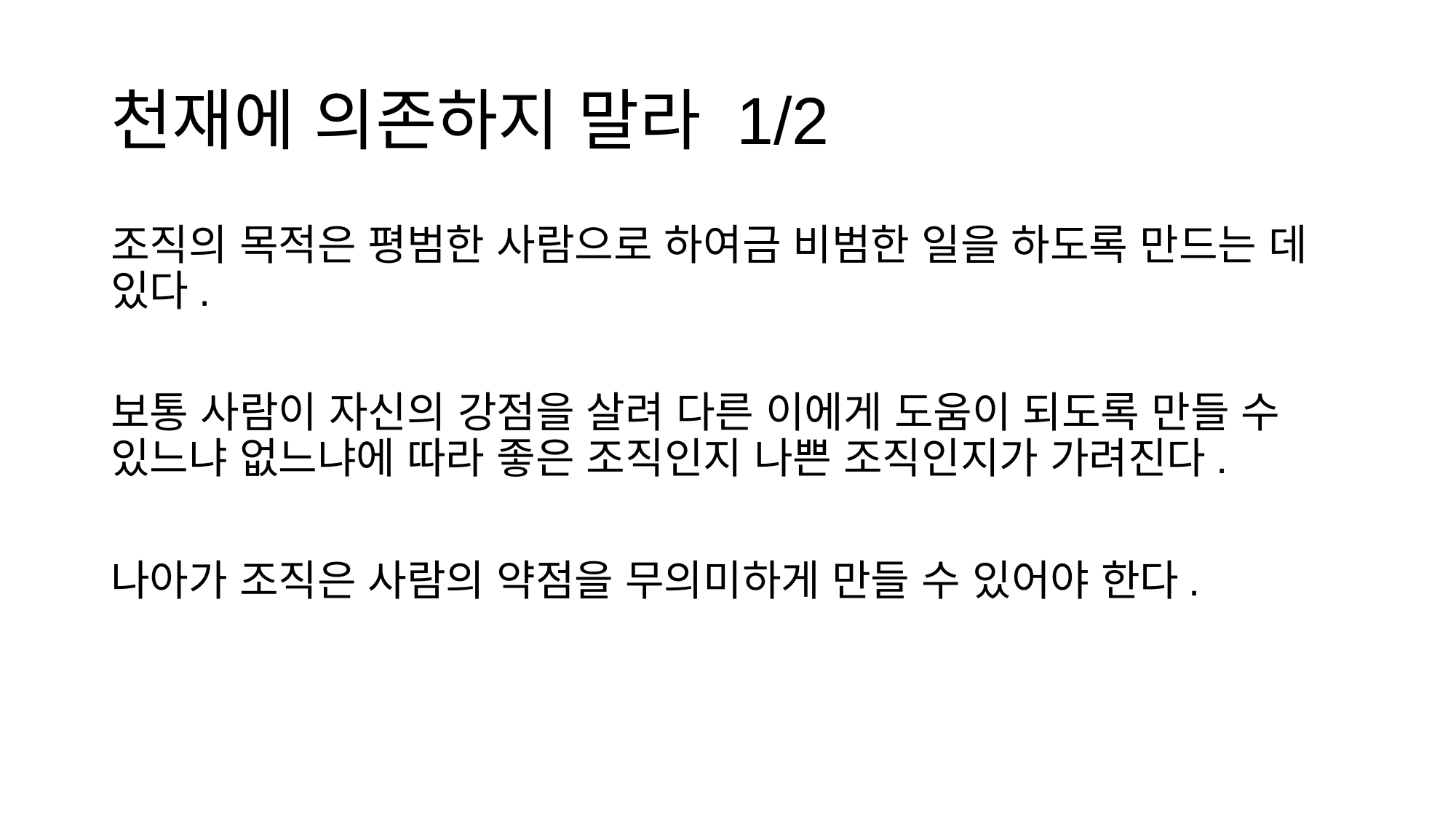

# 천재에 의존하지 말라 1/2
조직의 목적은 평범한 사람으로 하여금 비범한 일을 하도록 만드는 데 있다.

보통 사람이 자신의 강점을 살려 다른 이에게 도움이 되도록 만들 수 있느냐 없느냐에 따라 좋은 조직인지 나쁜 조직인지가 가려진다.

나아가 조직은 사람의 약점을 무의미하게 만들 수 있어야 한다.